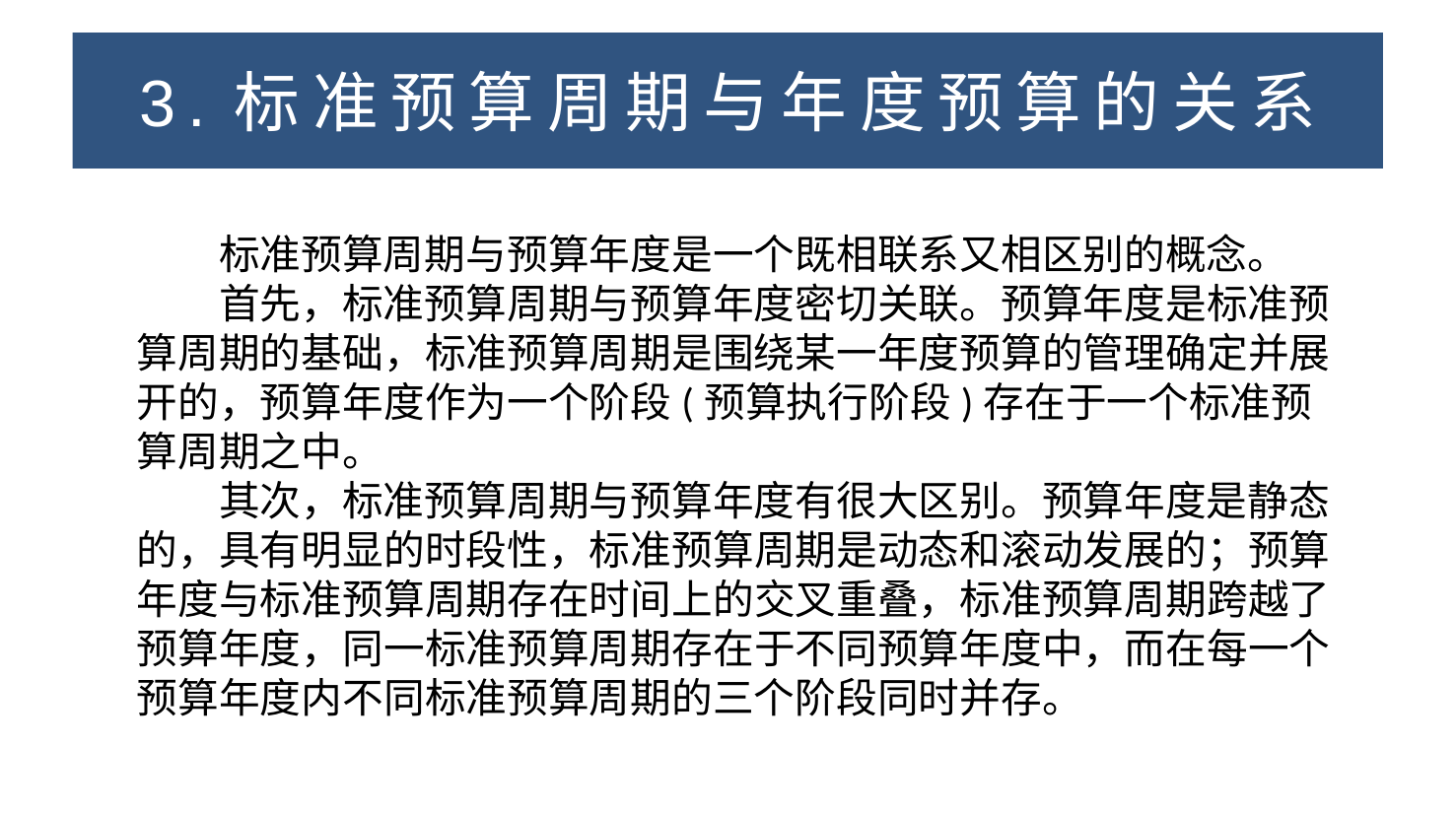

三、我国政府预算周期的构成
# 3.标准预算周期与年度预算的关系
标准预算周期与预算年度是一个既相联系又相区别的概念。
首先，标准预算周期与预算年度密切关联。预算年度是标准预算周期的基础，标准预算周期是围绕某一年度预算的管理确定并展开的，预算年度作为一个阶段(预算执行阶段)存在于一个标准预算周期之中。
其次，标准预算周期与预算年度有很大区别。预算年度是静态的，具有明显的时段性，标准预算周期是动态和滚动发展的；预算年度与标准预算周期存在时间上的交叉重叠，标准预算周期跨越了预算年度，同一标准预算周期存在于不同预算年度中，而在每一个预算年度内不同标准预算周期的三个阶段同时并存。